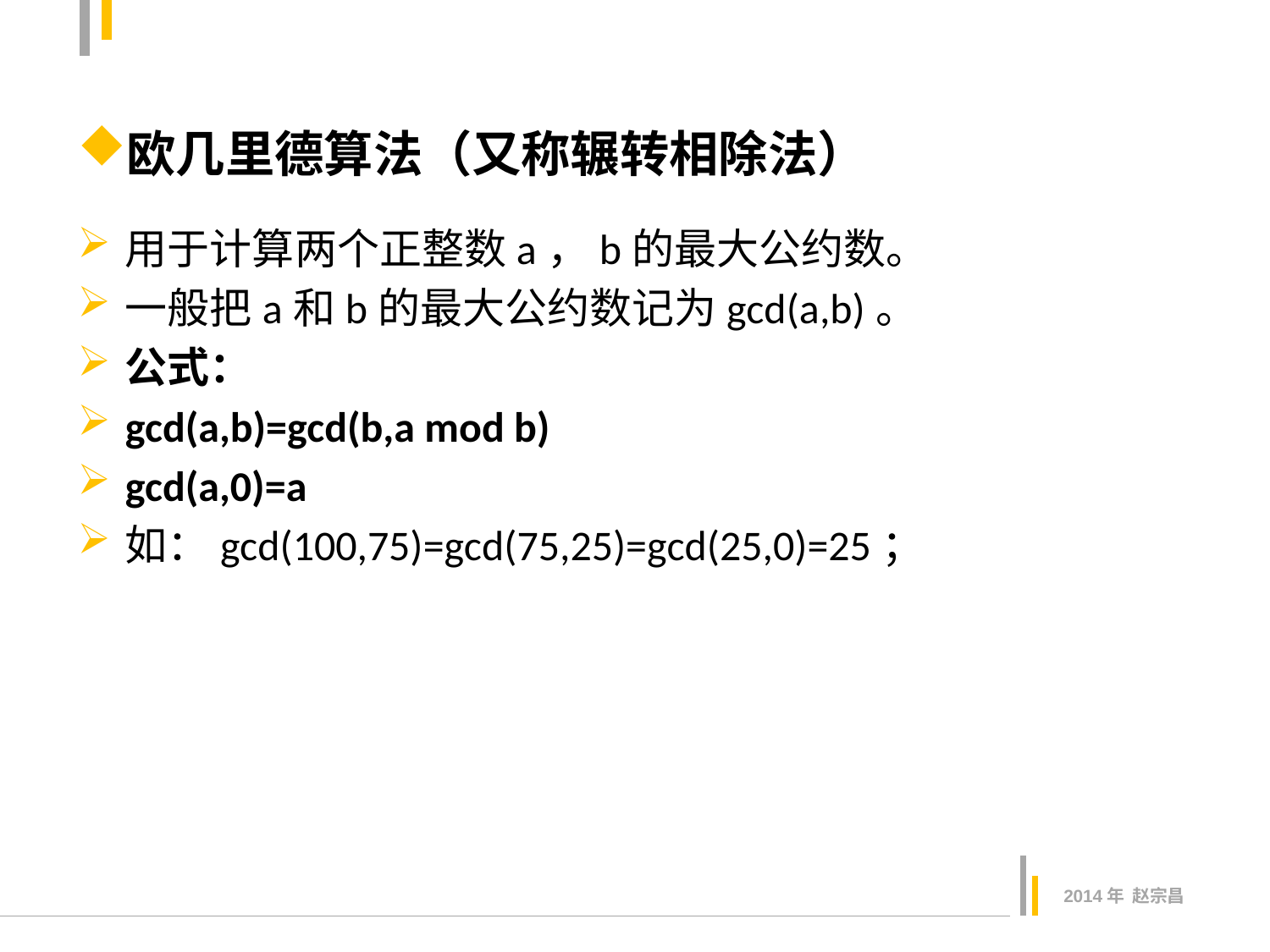

#
欧几里德算法（又称辗转相除法）
用于计算两个正整数a，b的最大公约数。
一般把a和b的最大公约数记为gcd(a,b)。
公式：
gcd(a,b)=gcd(b,a mod b)
gcd(a,0)=a
如：gcd(100,75)=gcd(75,25)=gcd(25,0)=25；